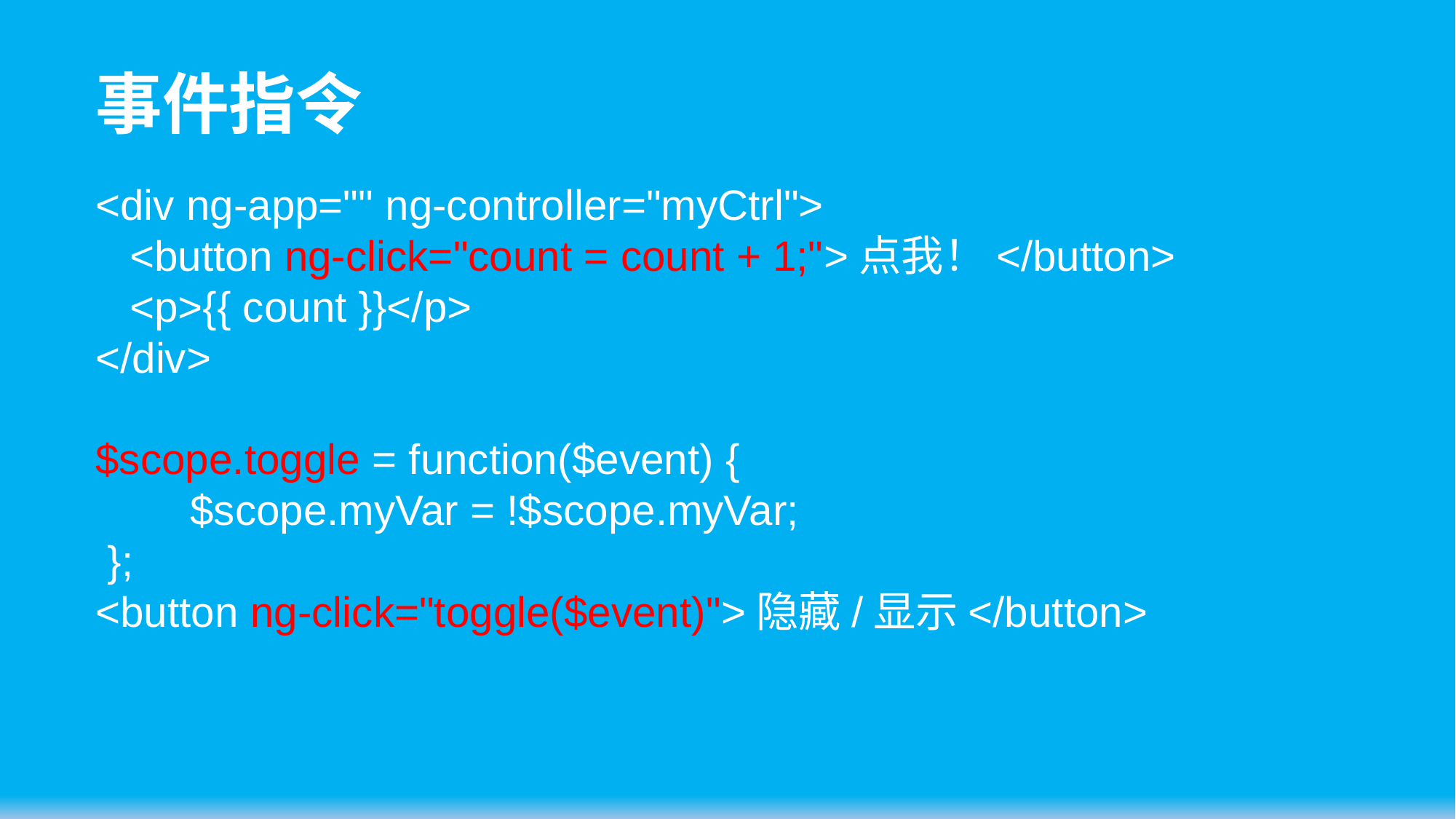

# 事件指令
<div ng-app="" ng-controller="myCtrl">
	<button ng-click="count = count + 1;">点我！</button>
	<p>{{ count }}</p>
</div>

$scope.toggle = function($event) {
        $scope.myVar = !$scope.myVar;
 };
<button ng-click="toggle($event)">隐藏/显示</button>